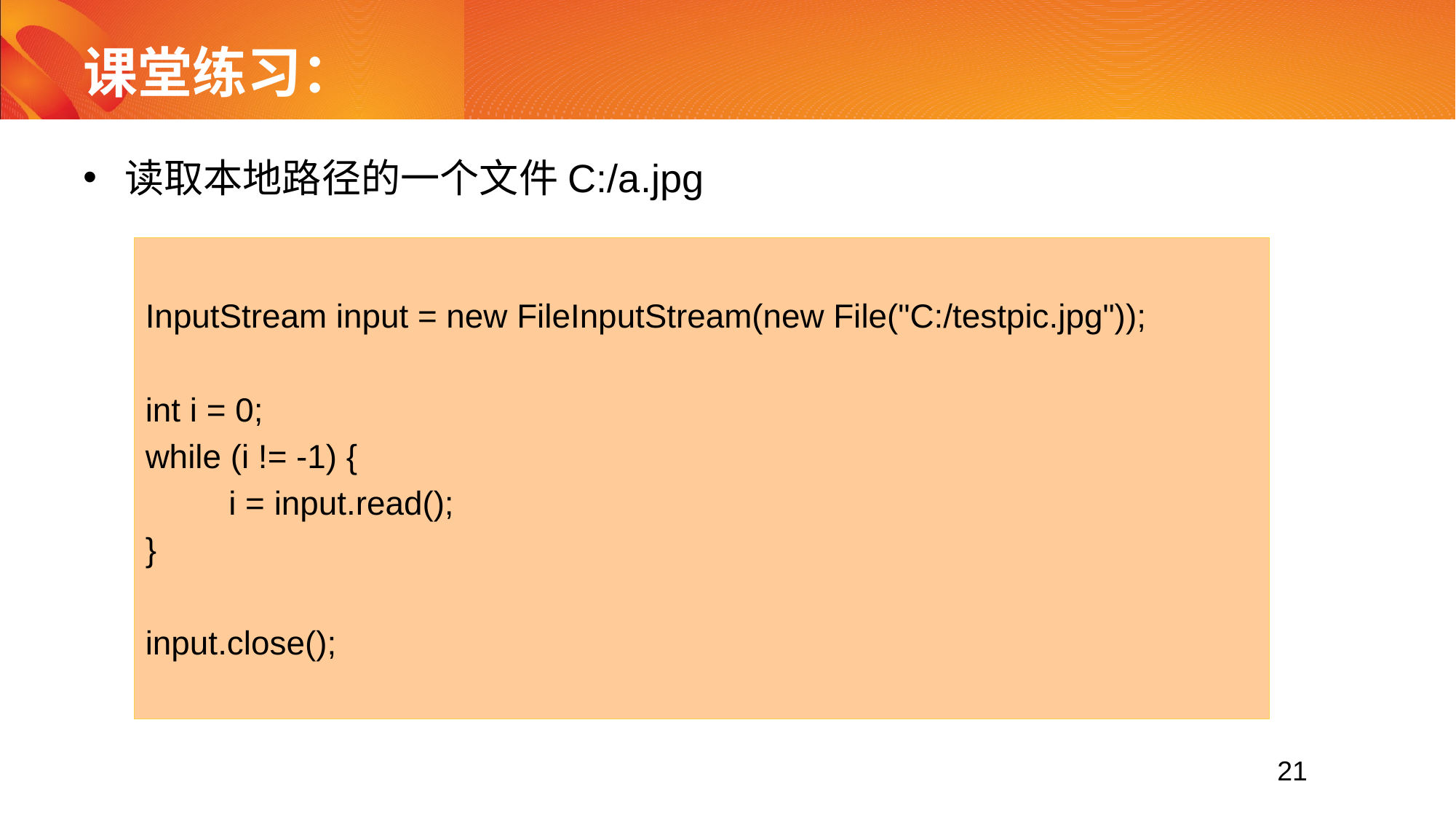

# 课堂练习：
读取本地路径的一个文件C:/a.jpg
InputStream input = new FileInputStream(new File("C:/testpic.jpg"));

int i = 0;
while (i != -1) {
         i = input.read();
}

input.close();